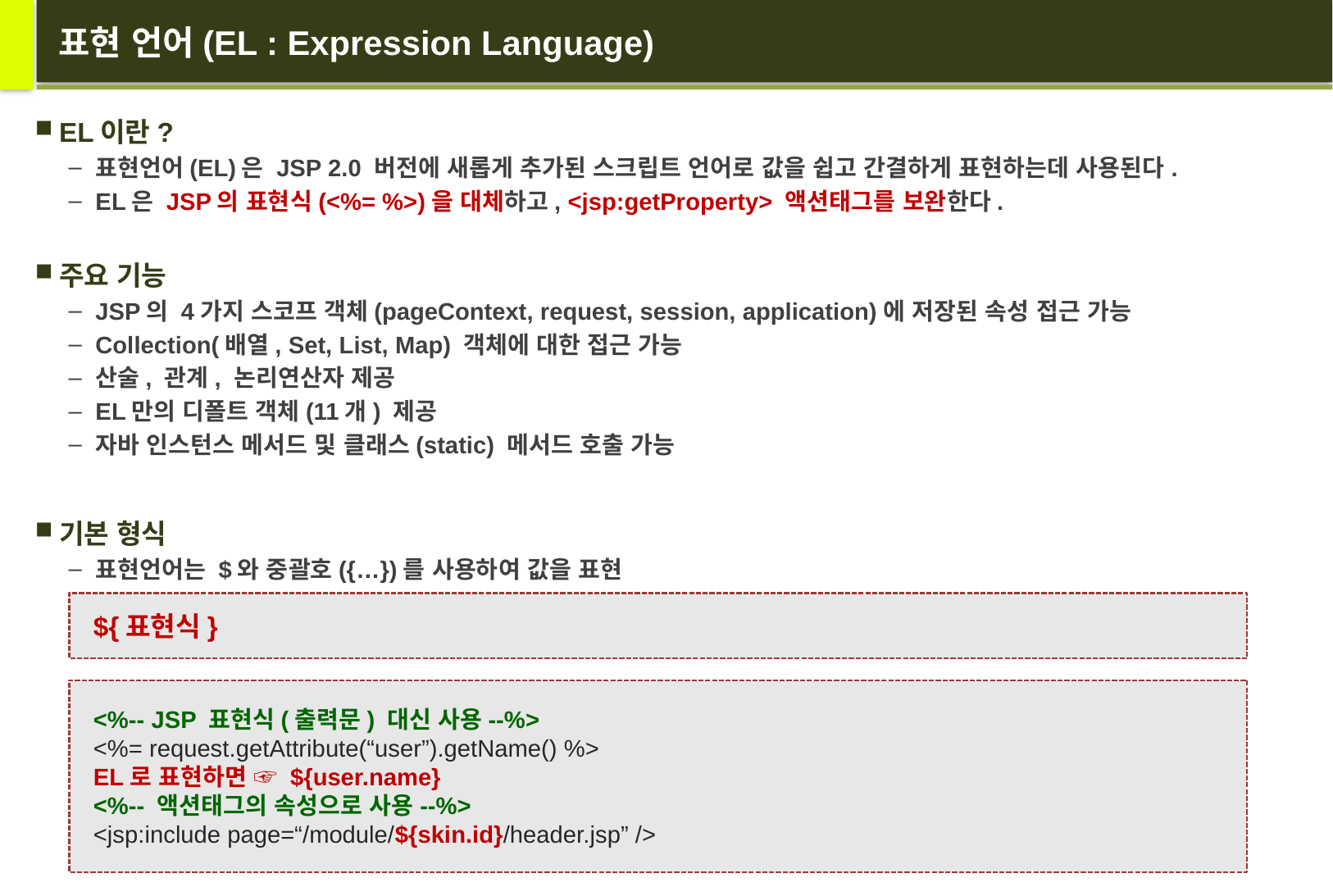

# 표현 언어(EL : Expression Language)
EL이란?
표현언어(EL)은 JSP 2.0 버전에 새롭게 추가된 스크립트 언어로 값을 쉽고 간결하게 표현하는데 사용된다.
EL은 JSP의 표현식(<%= %>)을 대체하고, <jsp:getProperty> 액션태그를 보완한다.

주요 기능
JSP의 4가지 스코프 객체(pageContext, request, session, application)에 저장된 속성 접근 가능
Collection(배열, Set, List, Map) 객체에 대한 접근 가능
산술, 관계, 논리연산자 제공
EL만의 디폴트 객체(11개) 제공
자바 인스턴스 메서드 및 클래스(static) 메서드 호출 가능

기본 형식
표현언어는 $와 중괄호({…})를 사용하여 값을 표현

${표현식}
<%-- JSP 표현식(출력문) 대신 사용--%>
<%= request.getAttribute(“user”).getName() %>
EL로 표현하면 ☞ ${user.name}
<%-- 액션태그의 속성으로 사용--%>
<jsp:include page=“/module/${skin.id}/header.jsp” />